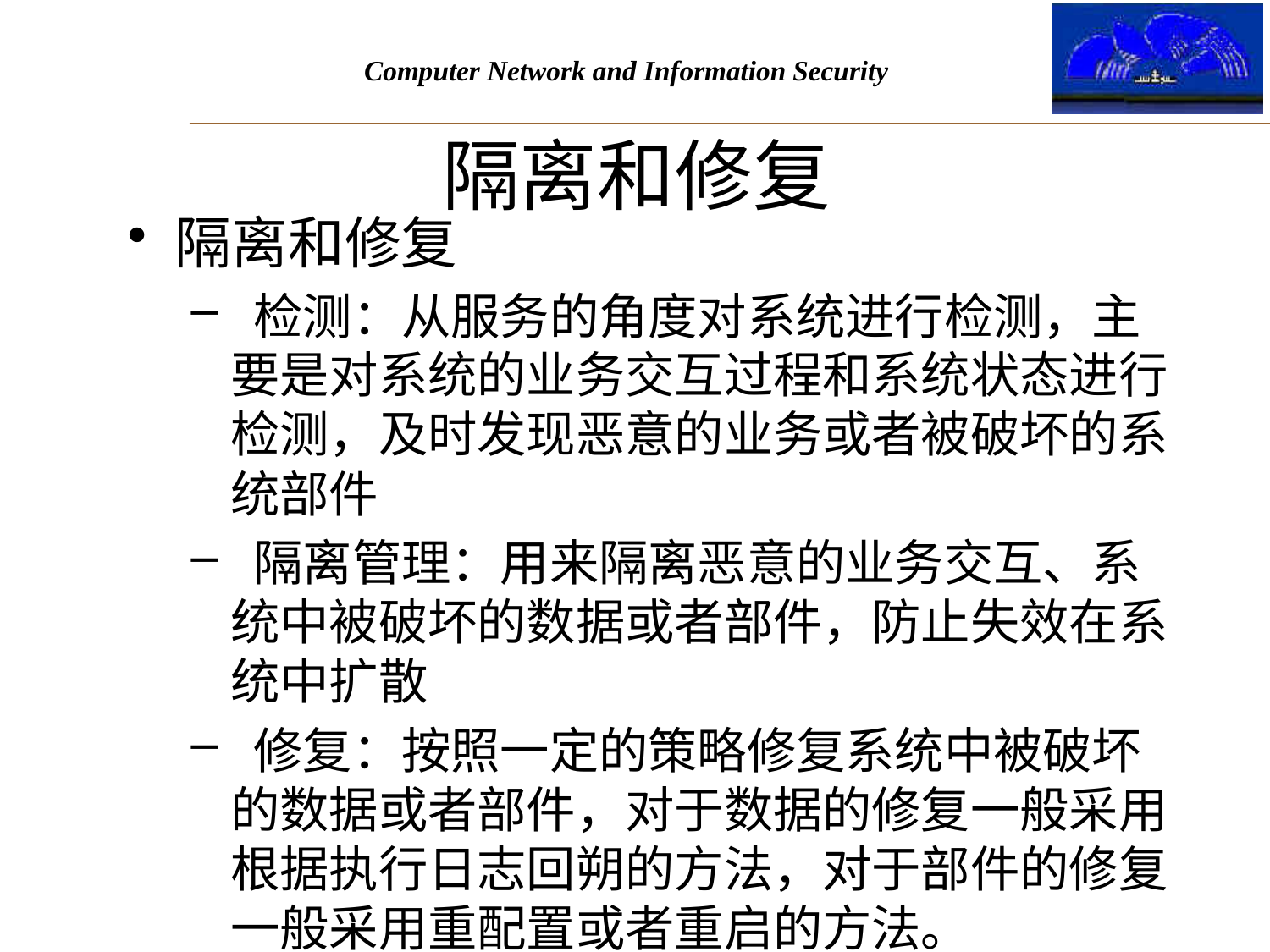

# 隔离和修复
隔离和修复
 检测：从服务的角度对系统进行检测，主要是对系统的业务交互过程和系统状态进行检测，及时发现恶意的业务或者被破坏的系统部件
 隔离管理：用来隔离恶意的业务交互、系统中被破坏的数据或者部件，防止失效在系统中扩散
 修复：按照一定的策略修复系统中被破坏的数据或者部件，对于数据的修复一般采用根据执行日志回朔的方法，对于部件的修复一般采用重配置或者重启的方法。